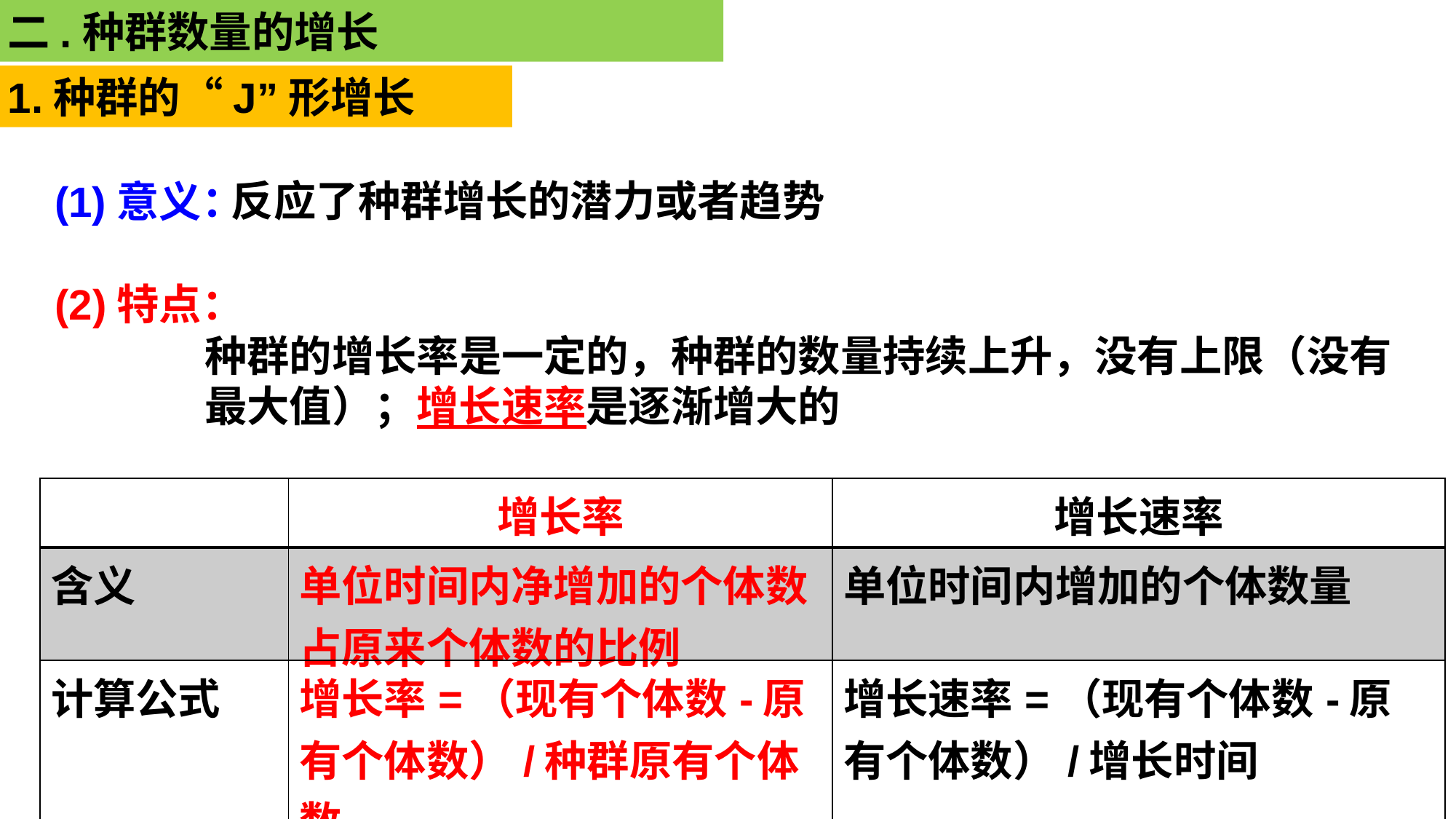

二.种群数量的增长
1.种群的“J”形增长
反应了种群增长的潜力或者趋势
(1)意义：
(2)特点：
种群的增长率是一定的，种群的数量持续上升，没有上限（没有最大值）；增长速率是逐渐增大的
|  | 增长率 | 增长速率 |
| --- | --- | --- |
| 含义 | 单位时间内净增加的个体数占原来个体数的比例 | 单位时间内增加的个体数量 |
| 计算公式 | 增长率=（现有个体数-原有个体数）/种群原有个体数 | 增长速率=（现有个体数-原有个体数）/增长时间 |